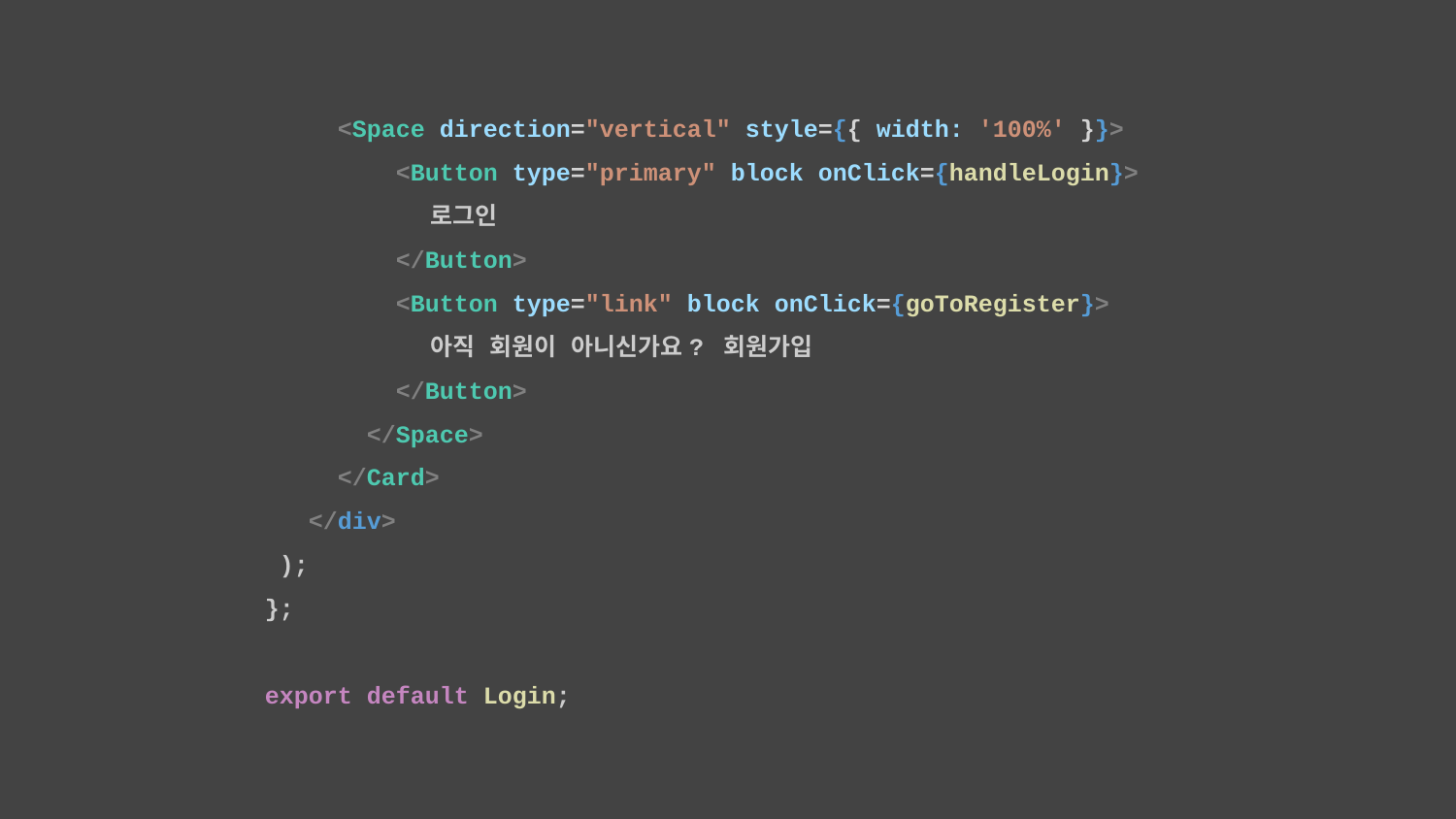

<Space direction="vertical" style={{ width: '100%' }}>
         <Button type="primary" block onClick={handleLogin}>
           로그인
         </Button>
         <Button type="link" block onClick={goToRegister}>
           아직 회원이 아니신가요? 회원가입
         </Button>
       </Space>
     </Card>
   </div>
 );
};

export default Login;